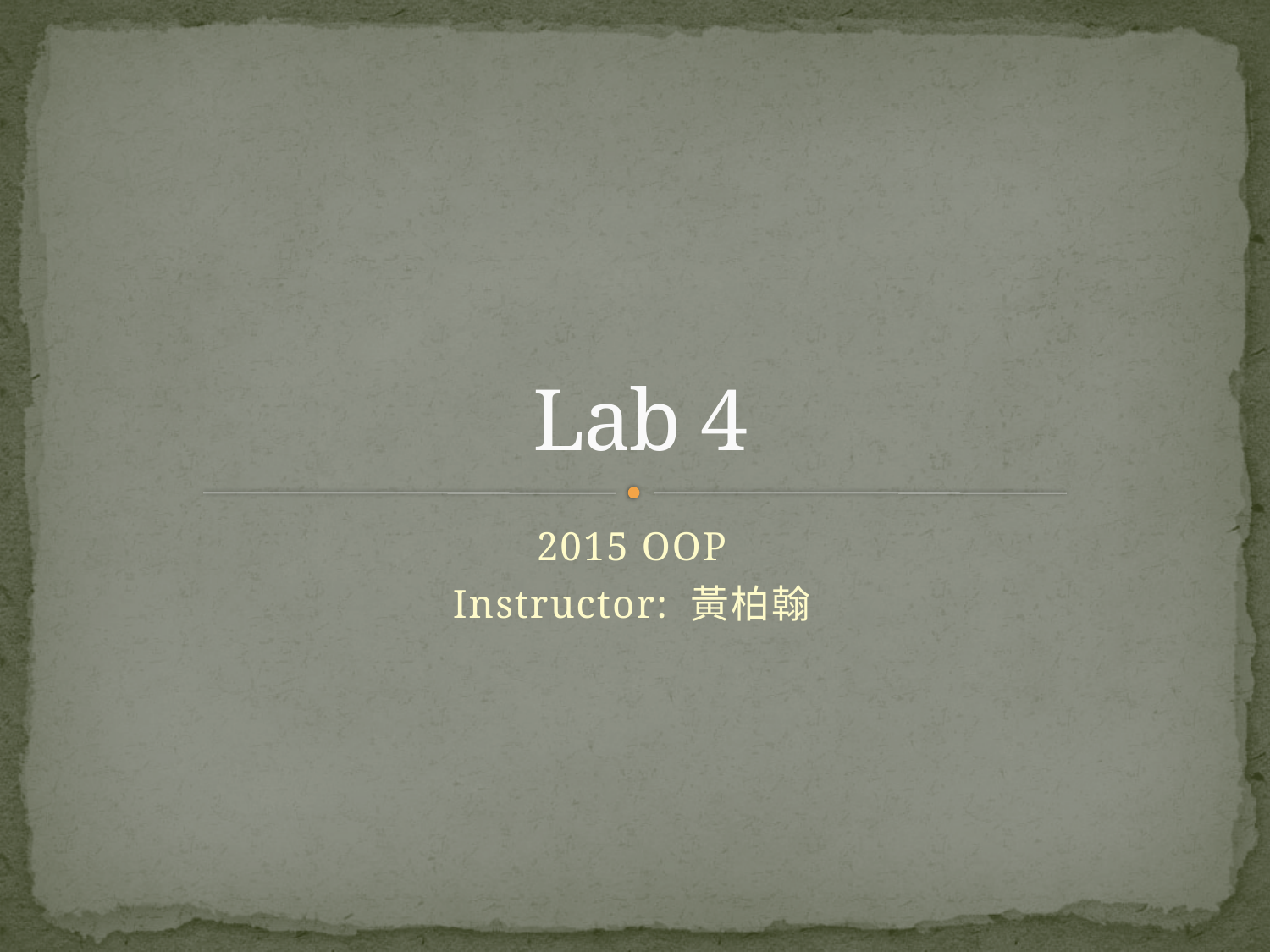

# Lab 4
2015 OOP
Instructor: 黃柏翰